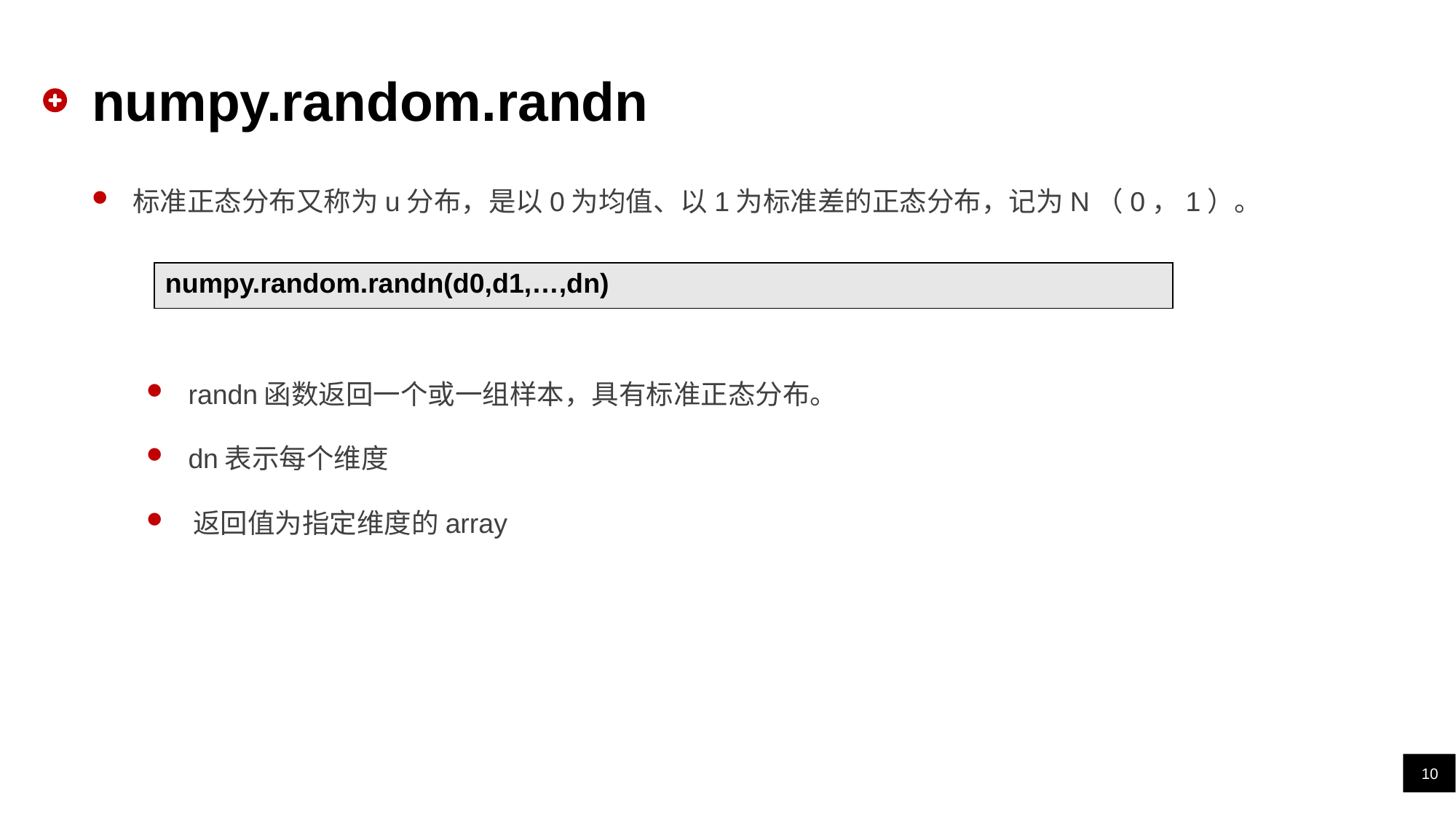

# numpy.random.randn
标准正态分布又称为u分布，是以0为均值、以1为标准差的正态分布，记为N（0，1）。

 randn函数返回一个或一组样本，具有标准正态分布。
 dn表示每个维度
 返回值为指定维度的array
| numpy.random.randn(d0,d1,…,dn) |
| --- |